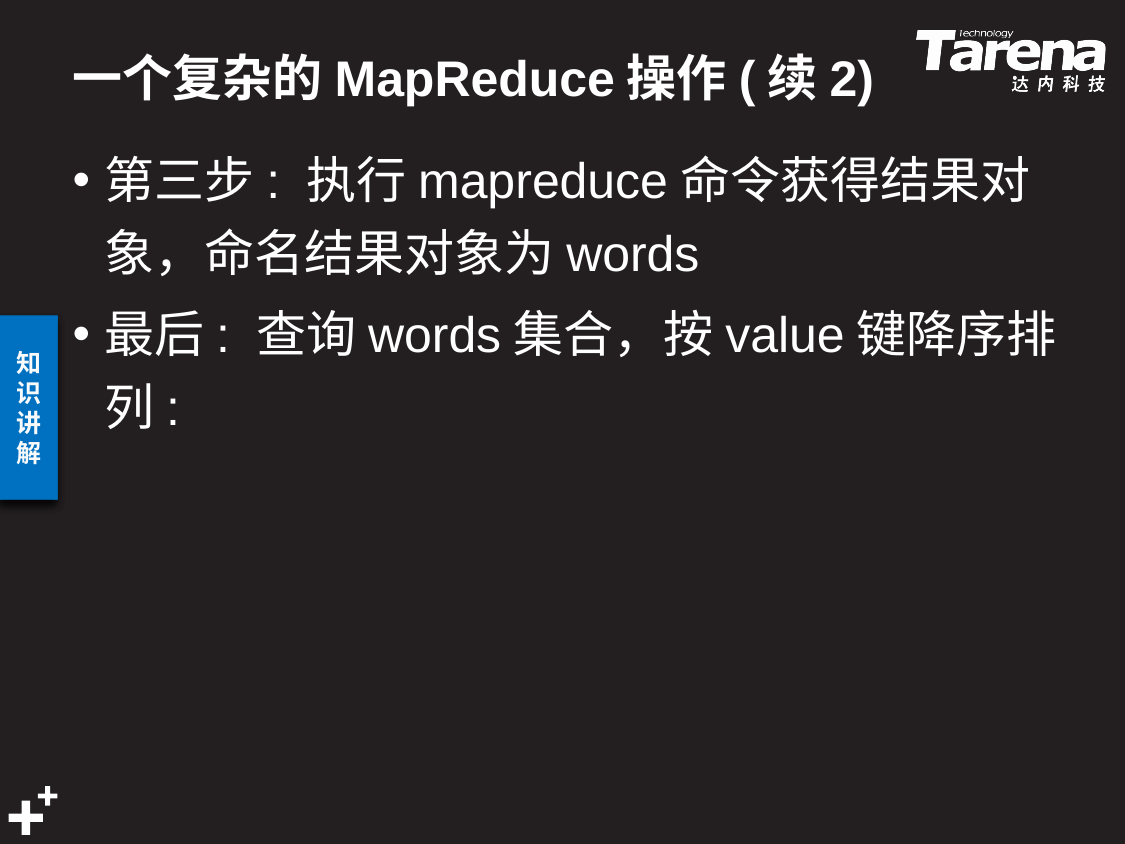

# 一个复杂的MapReduce操作(续2)
第三步: 执行mapreduce命令获得结果对象，命名结果对象为words
最后: 查询words集合，按value键降序排列: